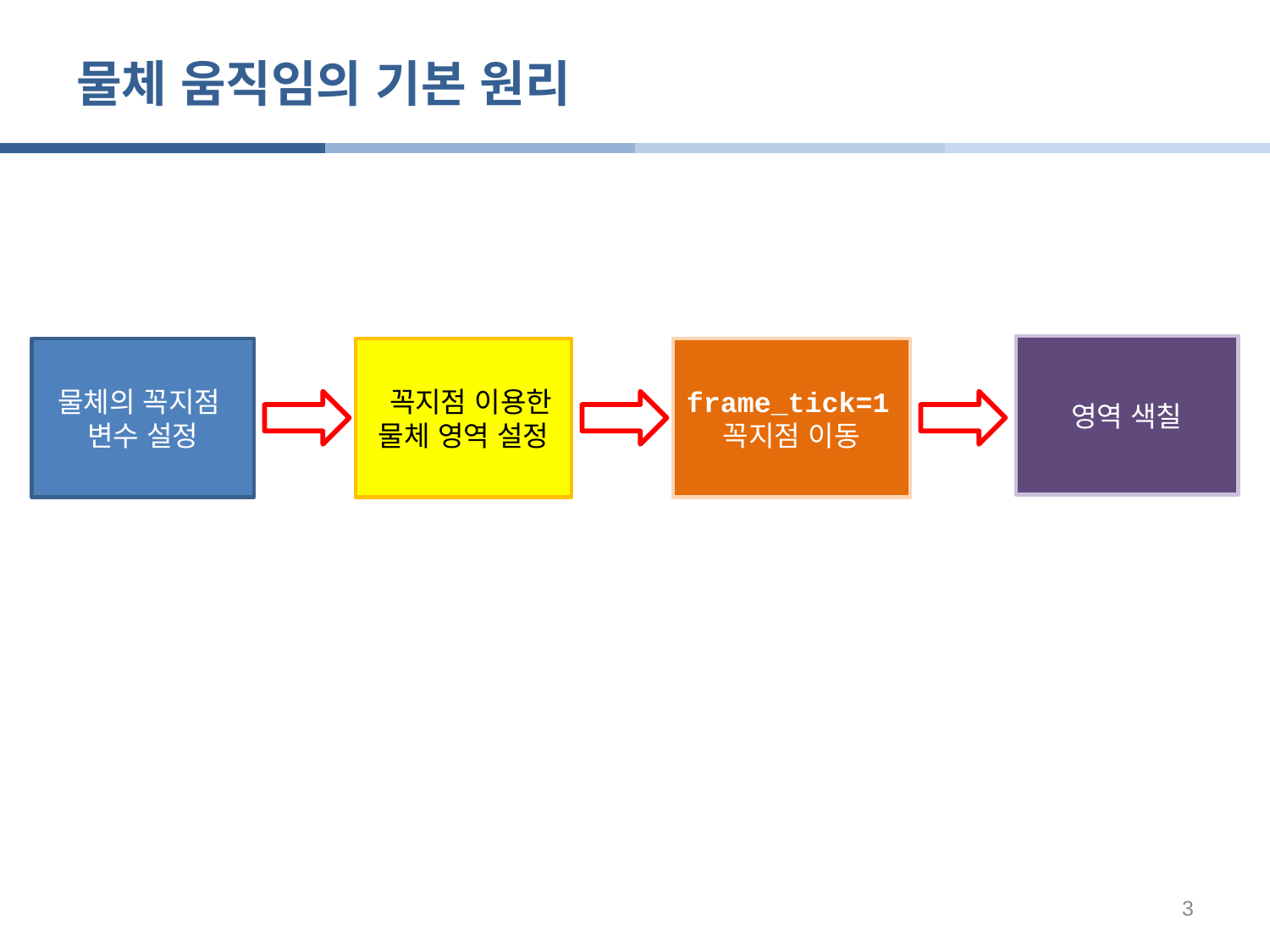

# 물체 움직임의 기본 원리
영역 색칠
물체의 꼭지점
변수 설정
 꼭지점 이용한 물체 영역 설정
frame_tick=1꼭지점 이동

3